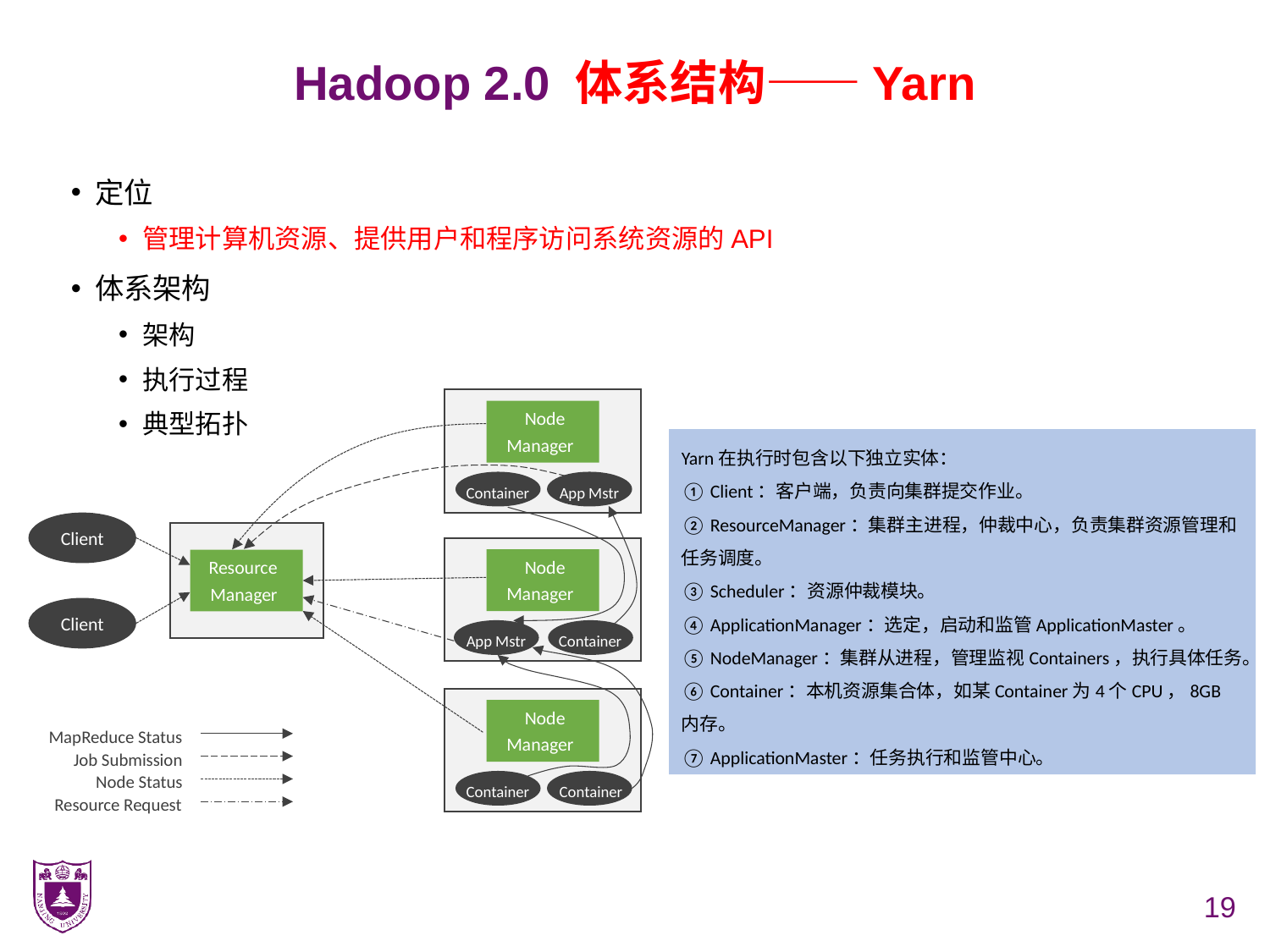

# Hadoop 2.0 体系结构——Yarn
定位
管理计算机资源、提供用户和程序访问系统资源的API
体系架构
架构
执行过程
典型拓扑

Node

Manager

Container
App Mstr

Client

Node

Resource
Manager
Manager
Client

App Mstr
Container

Node
MapReduce Status
Manager
Job Submission
Node Status

Container
Container
Resource Request
Yarn在执行时包含以下独立实体：
① Client：客户端，负责向集群提交作业。
② ResourceManager：集群主进程，仲裁中心，负责集群资源管理和任务调度。
③ Scheduler：资源仲裁模块。
④ ApplicationManager：选定，启动和监管ApplicationMaster。
⑤ NodeManager：集群从进程，管理监视Containers，执行具体任务。
⑥ Container：本机资源集合体，如某Container为4个CPU，8GB内存。
⑦ ApplicationMaster：任务执行和监管中心。
19